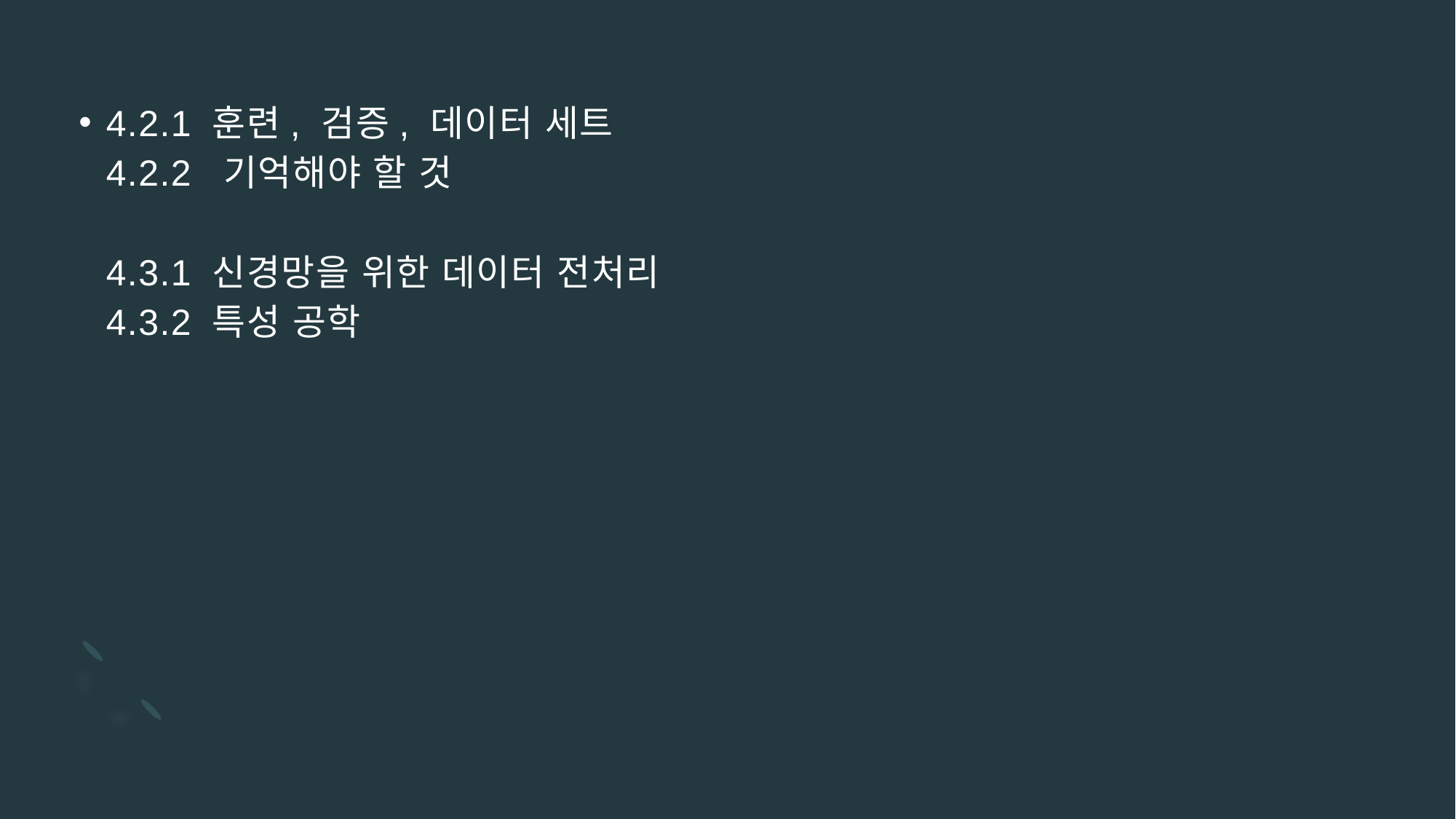

4.2.1 훈련, 검증, 데이터 세트
4.2.2  기억해야 할 것
4.3.1 신경망을 위한 데이터 전처리
4.3.2 특성 공학